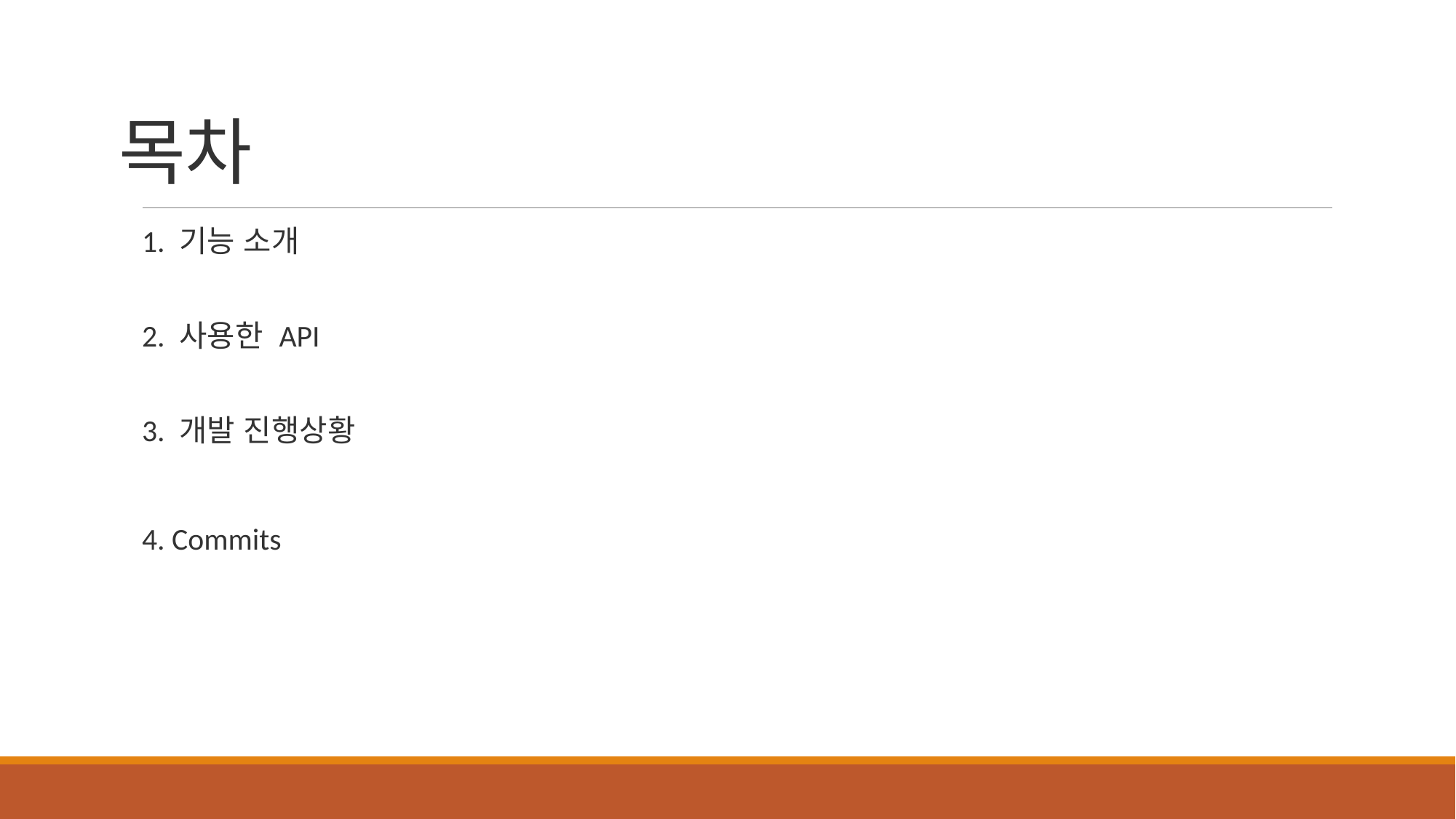

# 목차
1. 기능 소개

2. 사용한 API

3. 개발 진행상황

4. Commits